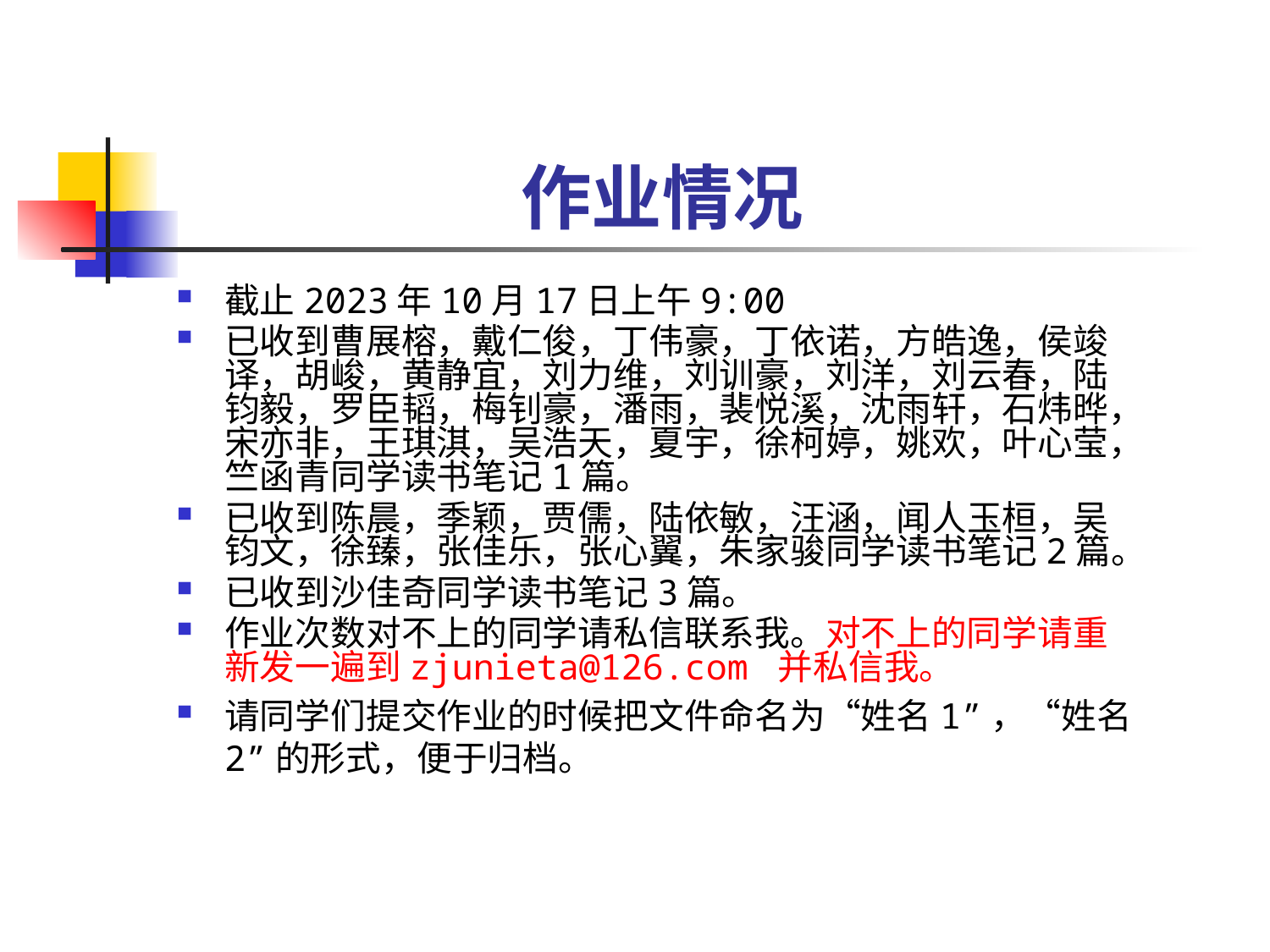

# 作业情况
截止2023年10月17日上午9:00
已收到曹展榕，戴仁俊，丁伟豪，丁依诺，方皓逸，侯竣译，胡峻，黄静宜，刘力维，刘训豪，刘洋，刘云春，陆钧毅，罗臣韬，梅钊豪，潘雨，裴悦溪，沈雨轩，石炜晔，宋亦非，王琪淇，吴浩天，夏宇，徐柯婷，姚欢，叶心莹，竺函青同学读书笔记1篇。
已收到陈晨，季颖，贾儒，陆依敏，汪涵，闻人玉桓，吴钧文，徐臻，张佳乐，张心翼，朱家骏同学读书笔记2篇。
已收到沙佳奇同学读书笔记3篇。
作业次数对不上的同学请私信联系我。对不上的同学请重新发一遍到zjunieta@126.com 并私信我。
请同学们提交作业的时候把文件命名为“姓名1”，“姓名2”的形式，便于归档。